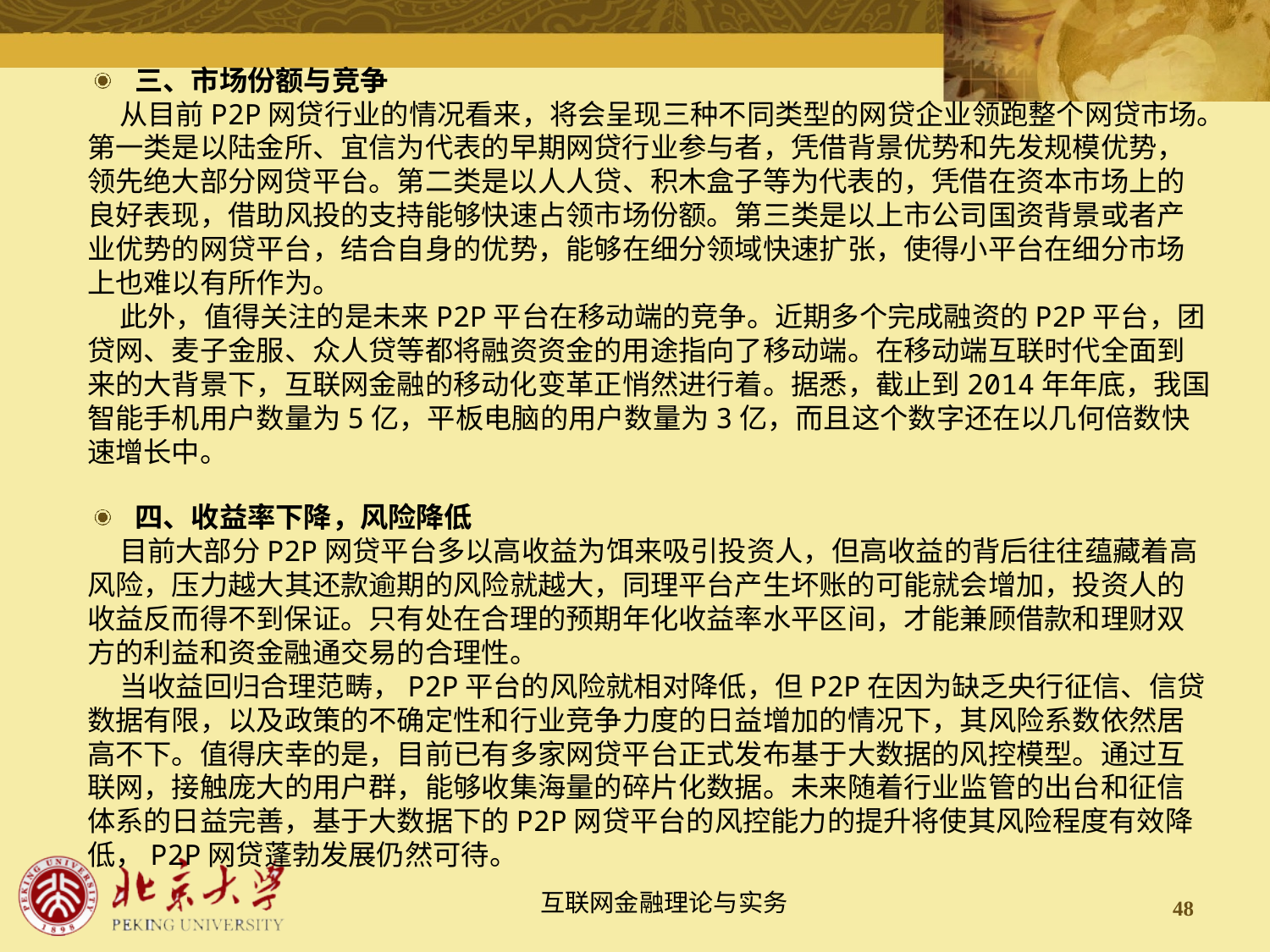

三、市场份额与竞争
    从目前P2P网贷行业的情况看来，将会呈现三种不同类型的网贷企业领跑整个网贷市场。第一类是以陆金所、宜信为代表的早期网贷行业参与者，凭借背景优势和先发规模优势，领先绝大部分网贷平台。第二类是以人人贷、积木盒子等为代表的，凭借在资本市场上的良好表现，借助风投的支持能够快速占领市场份额。第三类是以上市公司国资背景或者产业优势的网贷平台，结合自身的优势，能够在细分领域快速扩张，使得小平台在细分市场上也难以有所作为。
    此外，值得关注的是未来P2P平台在移动端的竞争。近期多个完成融资的P2P平台，团贷网、麦子金服、众人贷等都将融资资金的用途指向了移动端。在移动端互联时代全面到来的大背景下，互联网金融的移动化变革正悄然进行着。据悉，截止到2014年年底，我国智能手机用户数量为5亿，平板电脑的用户数量为3亿，而且这个数字还在以几何倍数快速增长中。
四、收益率下降，风险降低
    目前大部分P2P网贷平台多以高收益为饵来吸引投资人，但高收益的背后往往蕴藏着高风险，压力越大其还款逾期的风险就越大，同理平台产生坏账的可能就会增加，投资人的收益反而得不到保证。只有处在合理的预期年化收益率水平区间，才能兼顾借款和理财双方的利益和资金融通交易的合理性。
    当收益回归合理范畴，P2P平台的风险就相对降低，但P2P在因为缺乏央行征信、信贷数据有限，以及政策的不确定性和行业竞争力度的日益增加的情况下，其风险系数依然居高不下。值得庆幸的是，目前已有多家网贷平台正式发布基于大数据的风控模型。通过互联网，接触庞大的用户群，能够收集海量的碎片化数据。未来随着行业监管的出台和征信体系的日益完善，基于大数据下的P2P网贷平台的风控能力的提升将使其风险程度有效降低，P2P网贷蓬勃发展仍然可待。
48